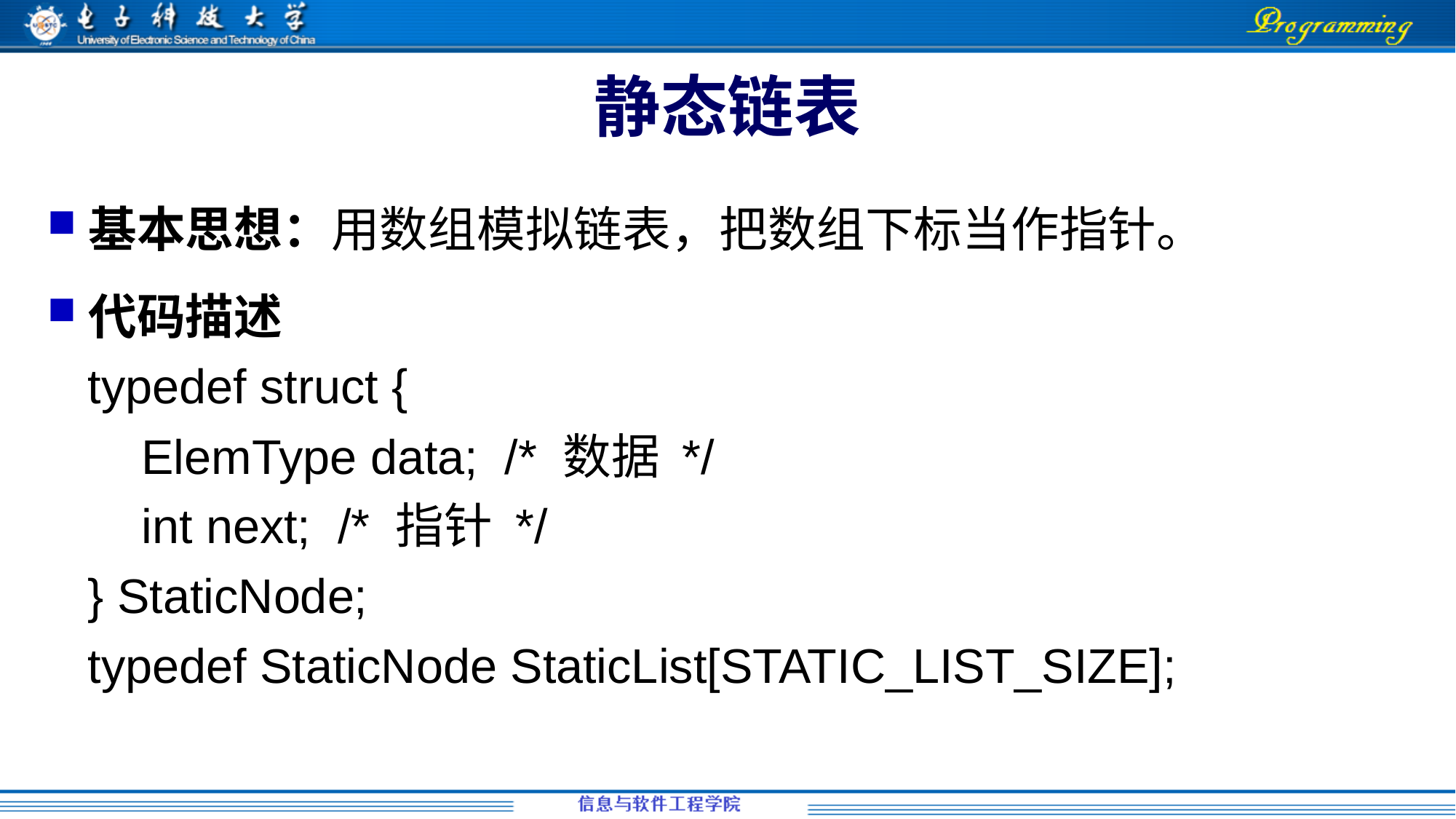

# 静态链表
基本思想：用数组模拟链表，把数组下标当作指针。
代码描述
   typedef struct {
       ElemType data;  /* 数据 */
       int next;  /* 指针 */
   } StaticNode;
   typedef StaticNode StaticList[STATIC_LIST_SIZE];